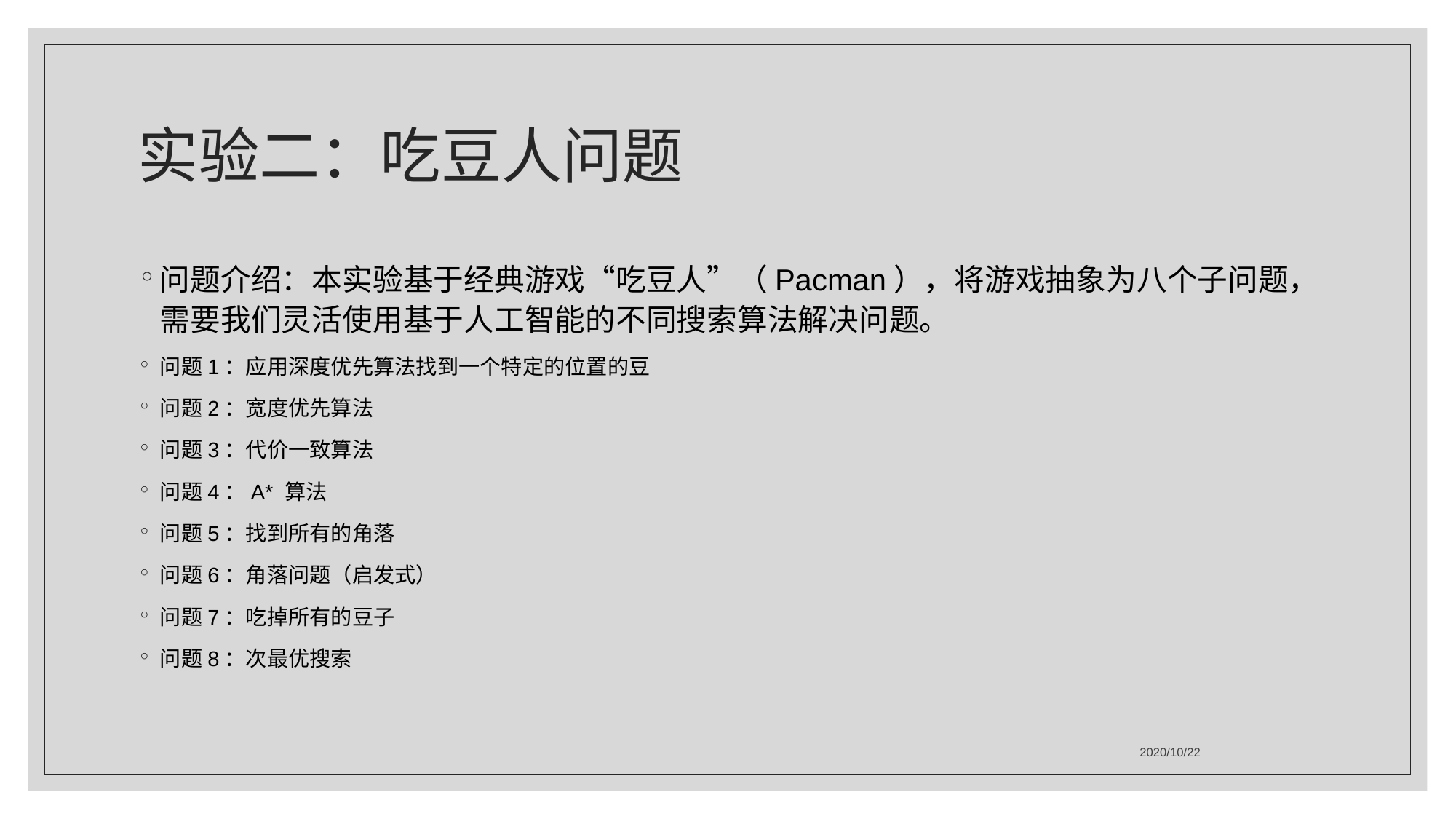

# 实验二：吃豆人问题
问题介绍：本实验基于经典游戏“吃豆人”（Pacman），将游戏抽象为八个子问题，需要我们灵活使用基于人工智能的不同搜索算法解决问题。
问题1：应用深度优先算法找到一个特定的位置的豆
问题2：宽度优先算法
问题3：代价一致算法
问题4：A* 算法
问题5：找到所有的角落
问题6：角落问题（启发式）
问题7：吃掉所有的豆子
问题8：次最优搜索
2020/10/22